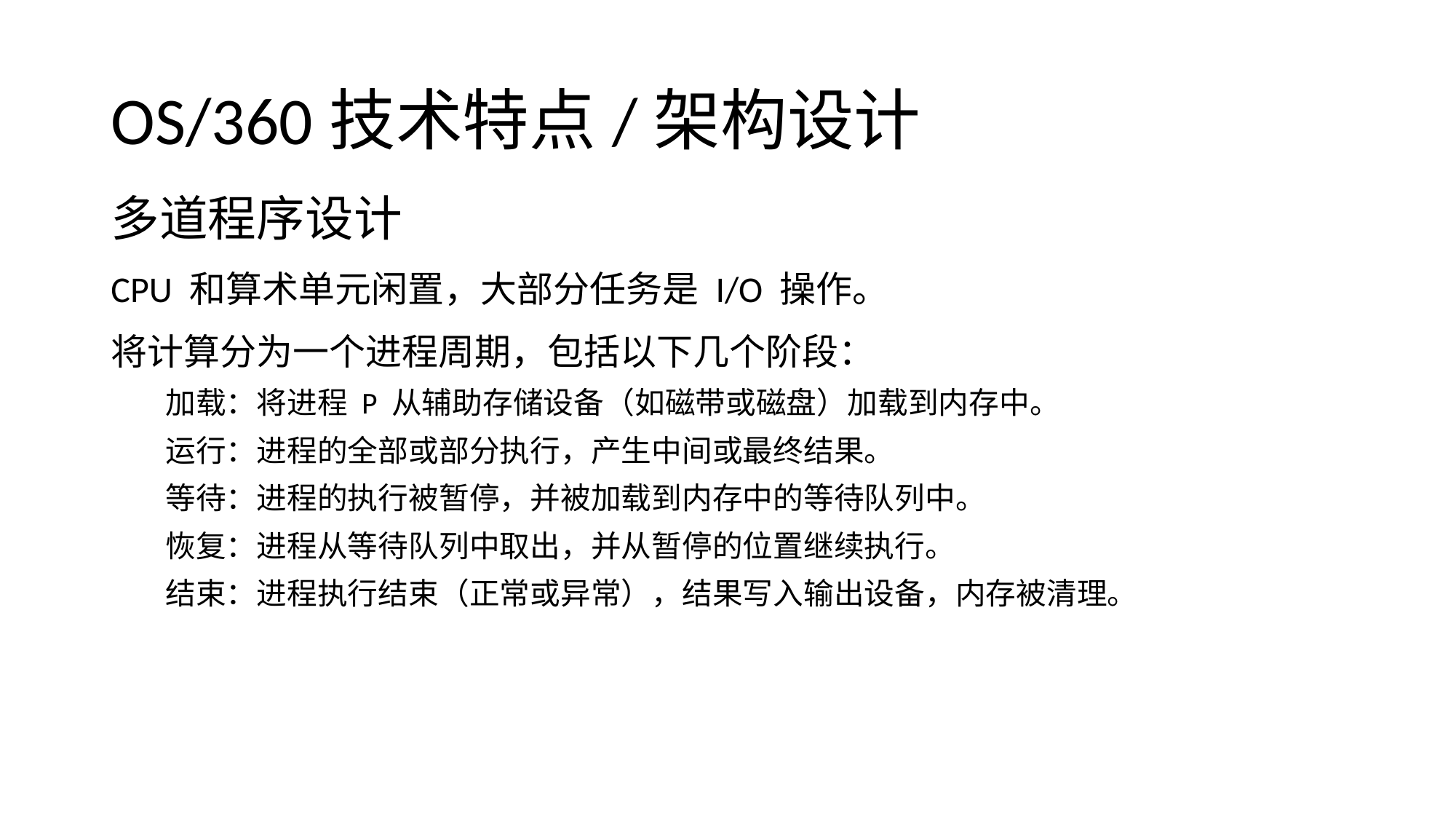

# OS/360技术特点/架构设计
多道程序设计
CPU 和算术单元闲置，大部分任务是 I/O 操作。
将计算分为一个进程周期，包括以下几个阶段：
加载：将进程 P 从辅助存储设备（如磁带或磁盘）加载到内存中。
运行：进程的全部或部分执行，产生中间或最终结果。
等待：进程的执行被暂停，并被加载到内存中的等待队列中。
恢复：进程从等待队列中取出，并从暂停的位置继续执行。
结束：进程执行结束（正常或异常），结果写入输出设备，内存被清理。